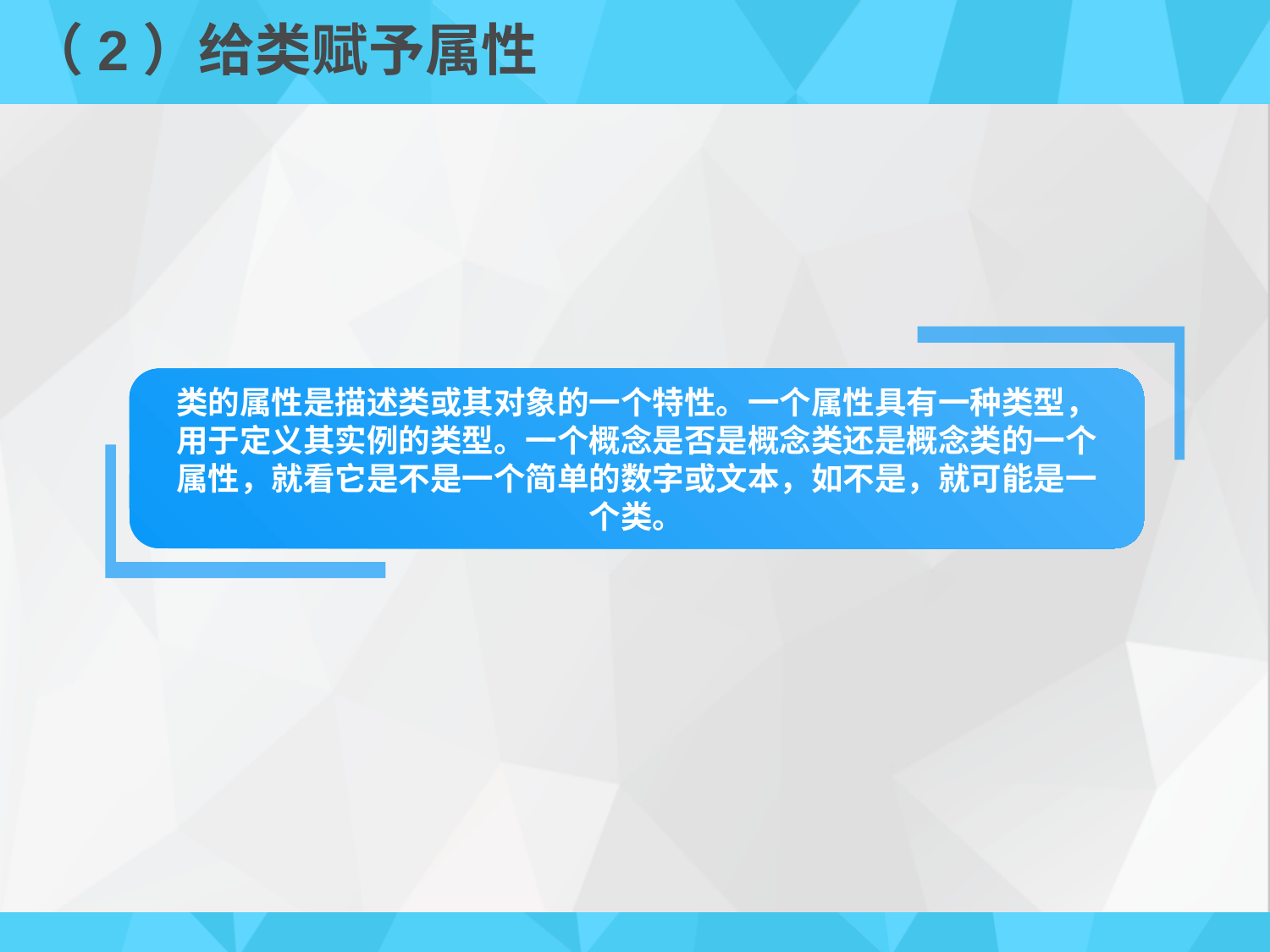

# （2）给类赋予属性

类的属性是描述类或其对象的一个特性。一个属性具有一种类型，
用于定义其实例的类型。一个概念是否是概念类还是概念类的一个
属性，就看它是不是一个简单的数字或文本，如不是，就可能是一
个类。